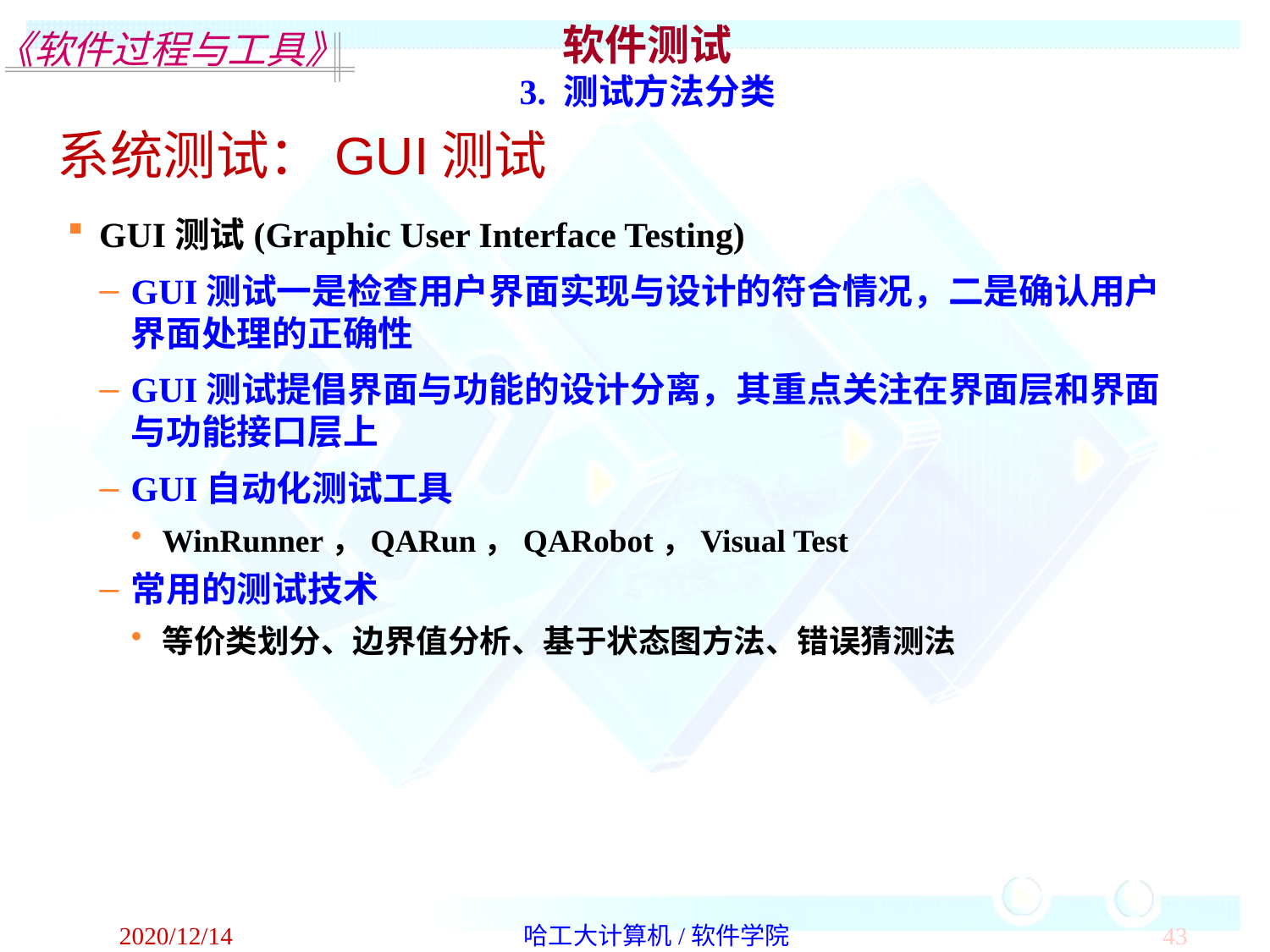

软件测试
3. 测试方法分类
系统测试：GUI测试
GUI测试(Graphic User Interface Testing)
GUI测试一是检查用户界面实现与设计的符合情况，二是确认用户界面处理的正确性
GUI测试提倡界面与功能的设计分离，其重点关注在界面层和界面与功能接口层上
GUI自动化测试工具
WinRunner，QARun，QARobot，Visual Test
常用的测试技术
等价类划分、边界值分析、基于状态图方法、错误猜测法